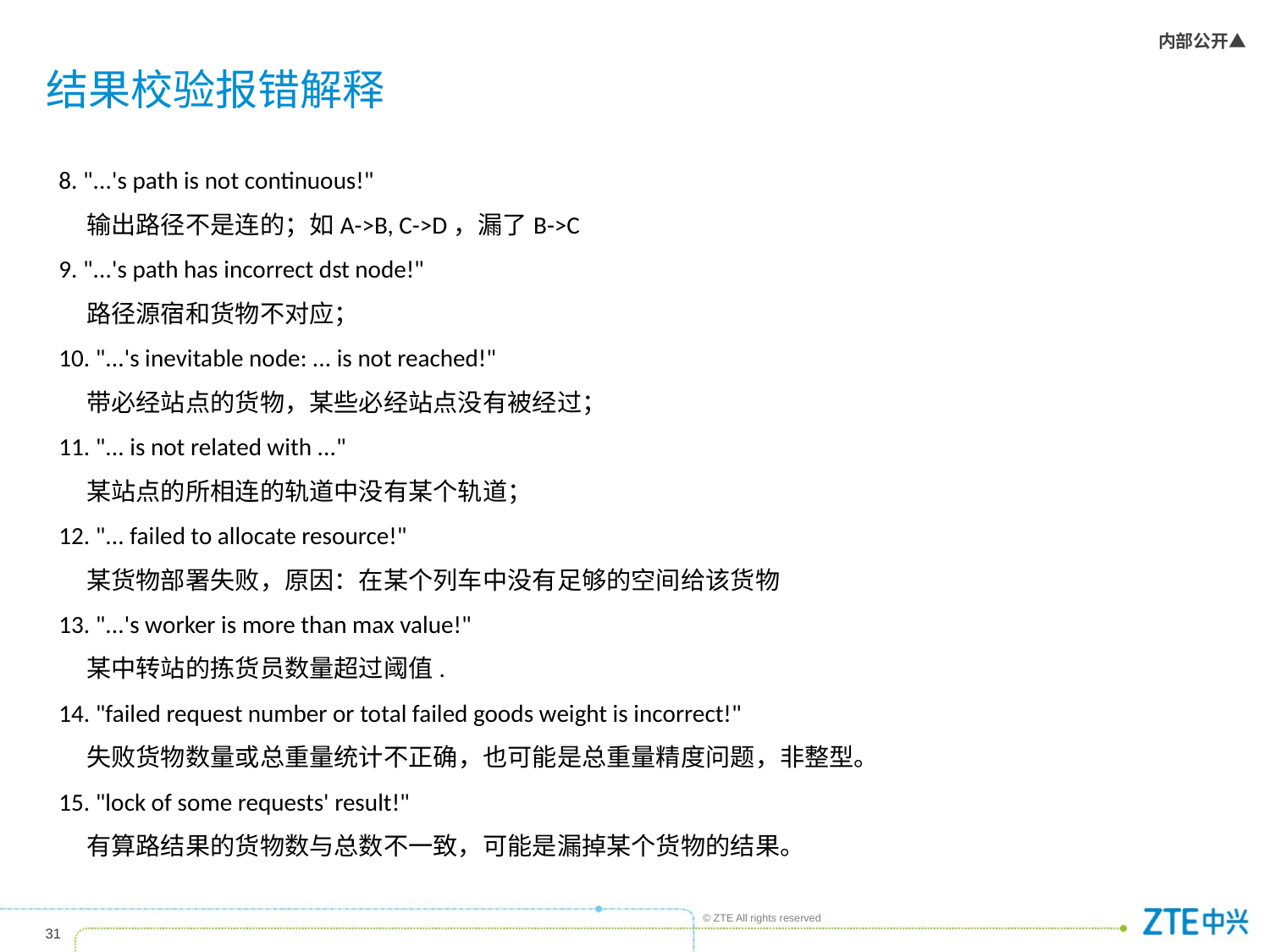

# 结果校验报错解释
8. "...'s path is not continuous!"
    输出路径不是连的；如A->B, C->D，漏了B->C
9. "...'s path has incorrect dst node!"
    路径源宿和货物不对应；
10. "...'s inevitable node: ... is not reached!"
    带必经站点的货物，某些必经站点没有被经过；
11. "... is not related with ..."
    某站点的所相连的轨道中没有某个轨道；
12. "... failed to allocate resource!"
    某货物部署失败，原因：在某个列车中没有足够的空间给该货物
13. "...'s worker is more than max value!"
    某中转站的拣货员数量超过阈值.
14. "failed request number or total failed goods weight is incorrect!"
    失败货物数量或总重量统计不正确，也可能是总重量精度问题，非整型。
15. "lock of some requests' result!"
    有算路结果的货物数与总数不一致，可能是漏掉某个货物的结果。